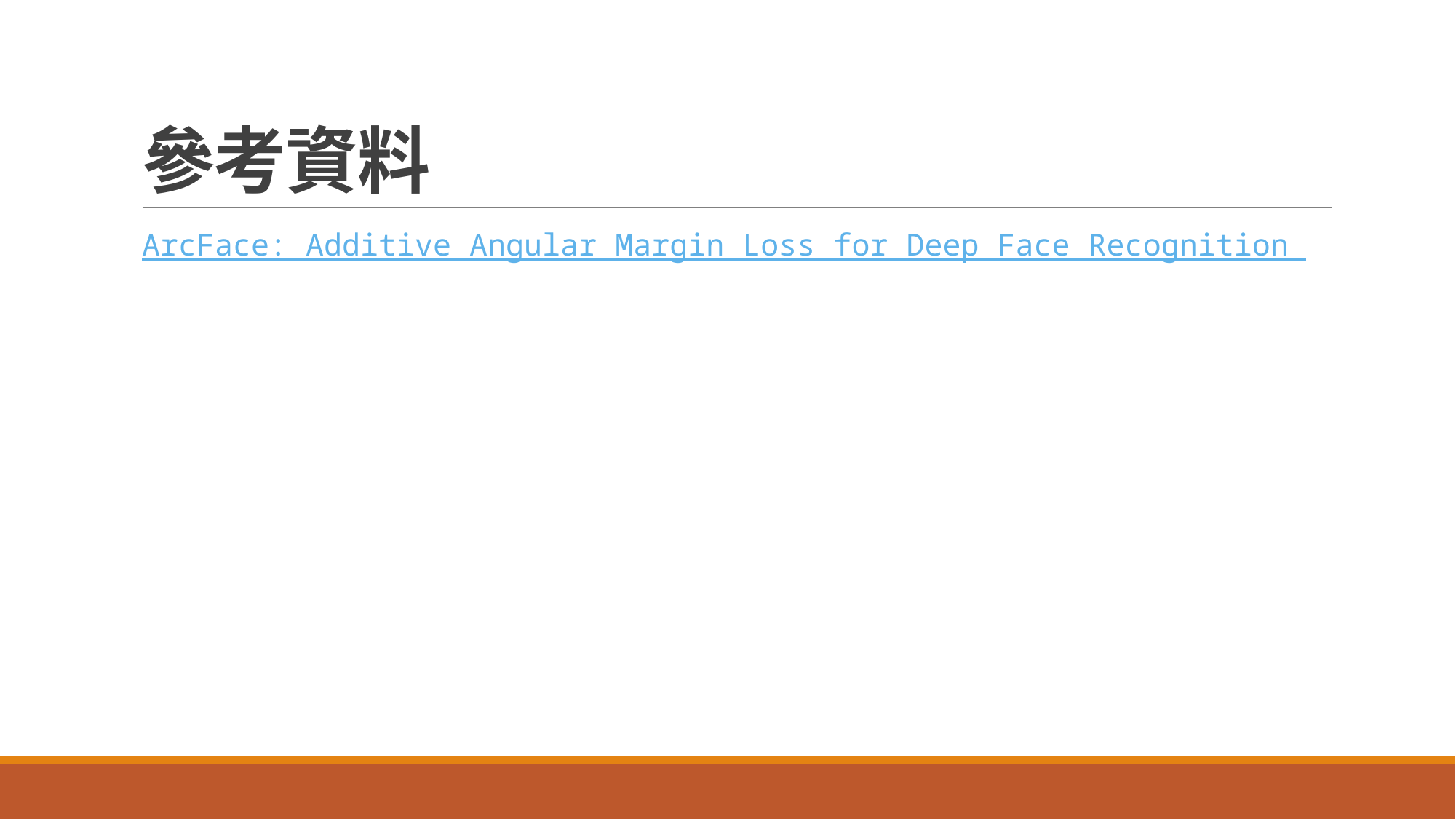

# 參考資料
ArcFace: Additive Angular Margin Loss for Deep Face Recognition